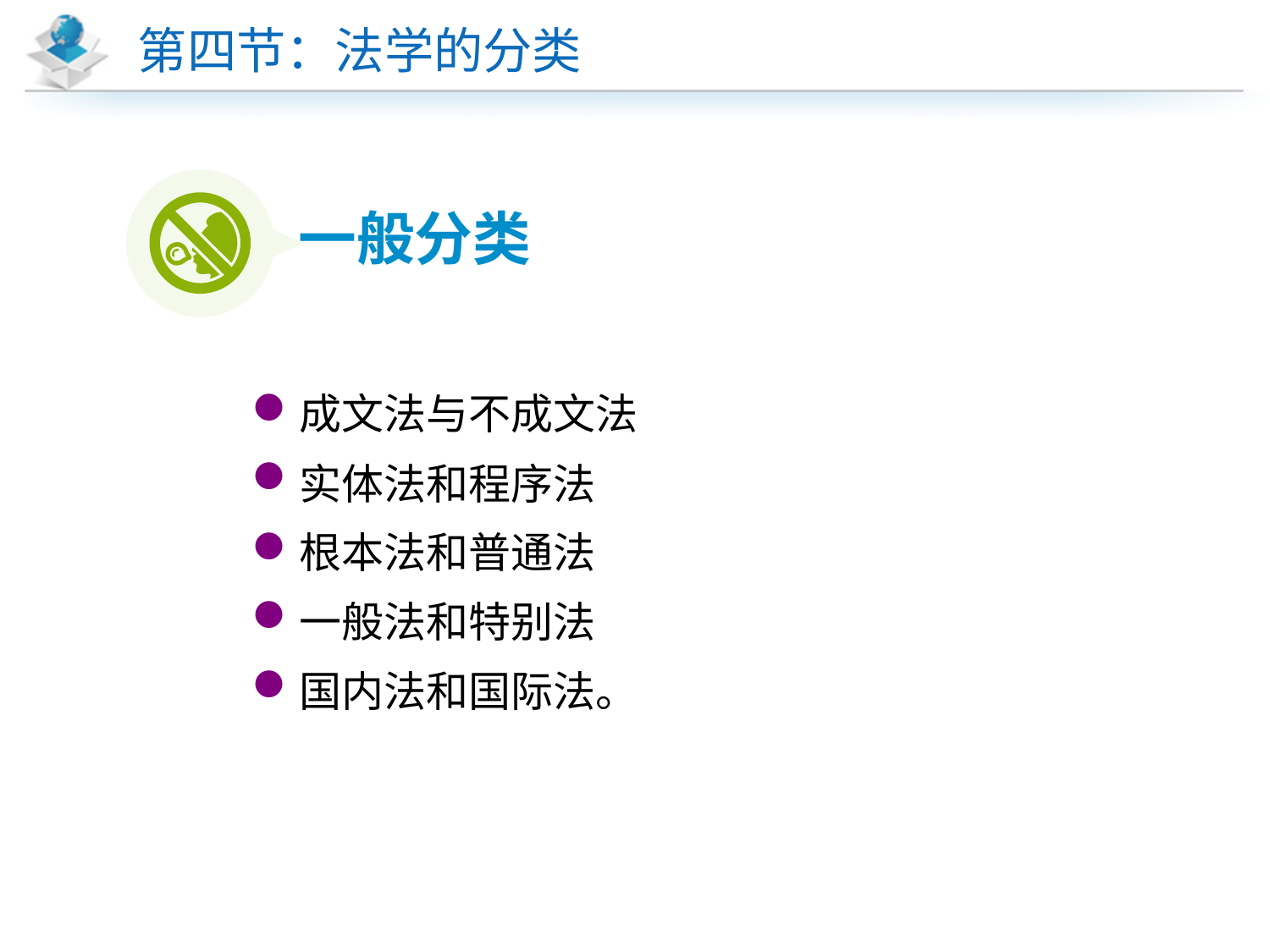

# 第四节：法学的分类

一般分类
成文法与不成文法
实体法和程序法
根本法和普通法
一般法和特别法
国内法和国际法。
通过对经验事实的观察和分析来建立和检验各种理论命题。